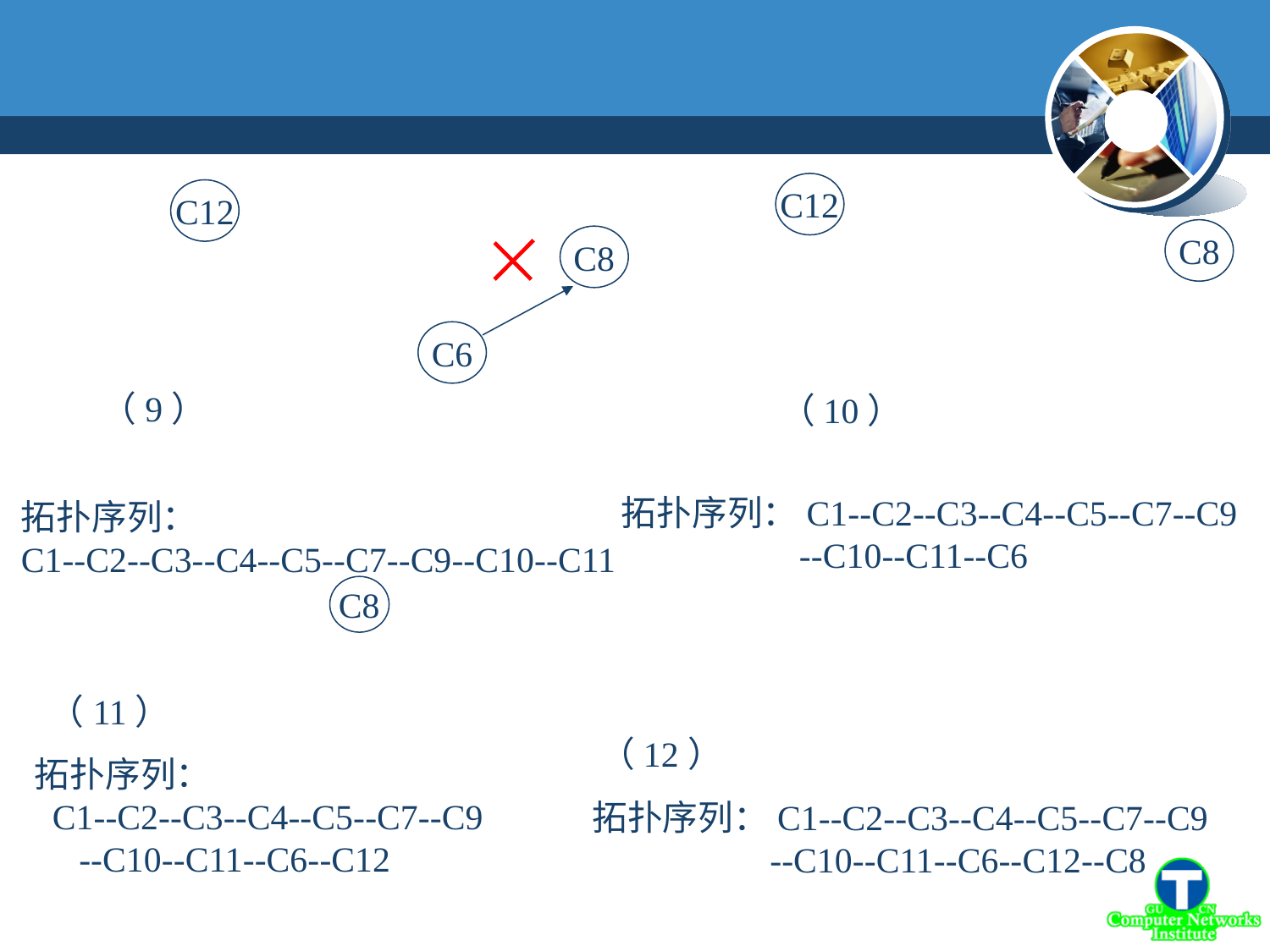

C12
C8
拓扑序列：C1--C2--C3--C4--C5--C7--C9
                    --C10--C11--C6
（10）
C12
C8

C6
拓扑序列：
C1--C2--C3--C4--C5--C7--C9--C10--C11
（9）

C8
（11）
拓扑序列：
  C1--C2--C3--C4--C5--C7--C9
     --C10--C11--C6--C12
（12）
拓扑序列：C1--C2--C3--C4--C5--C7--C9
                    --C10--C11--C6--C12--C8
149